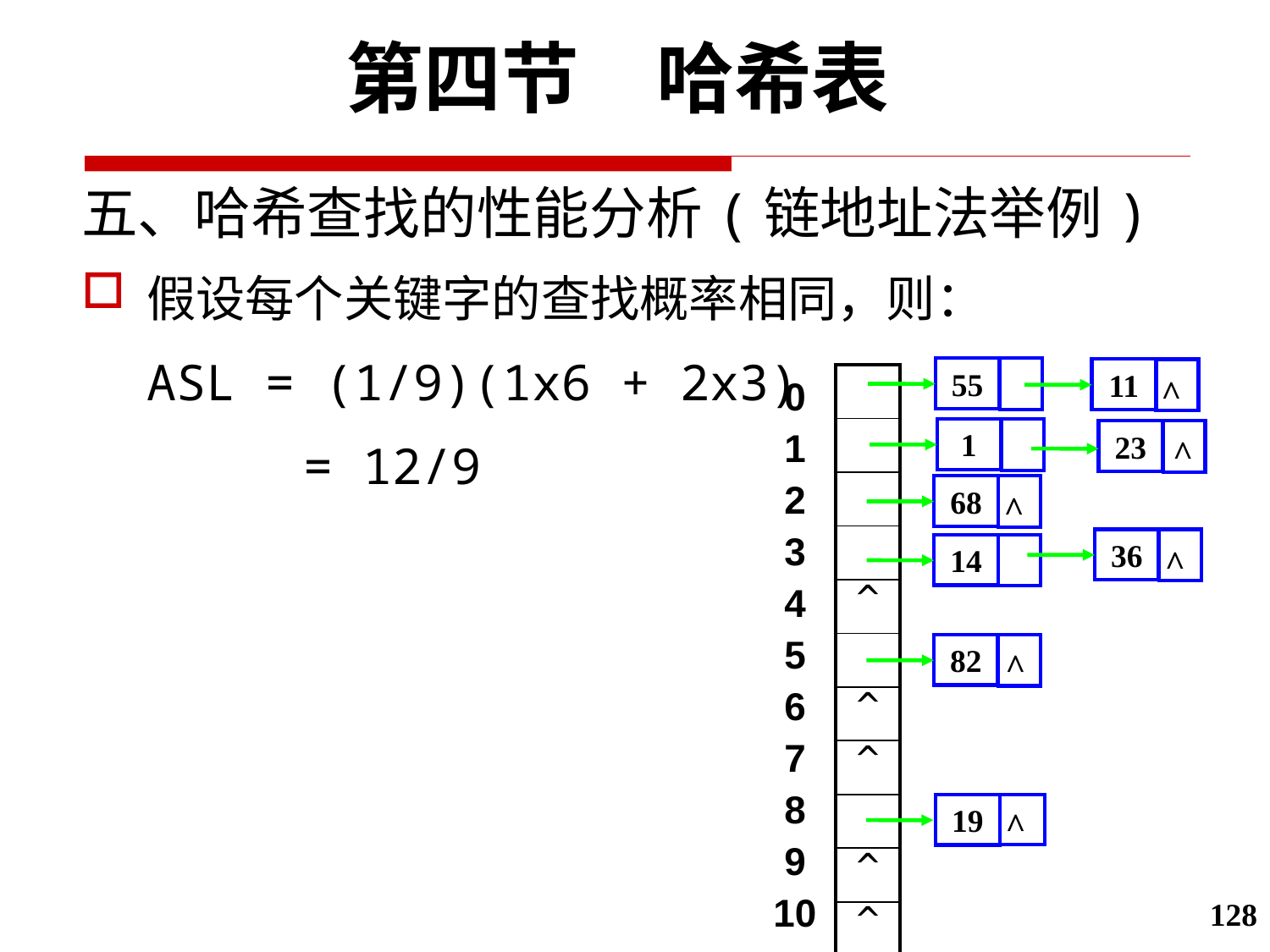

第四节　哈希表
五、哈希查找的性能分析(链地址法举例)
假设每个关键字的查找概率相同，则：
	ASL = (1/9)(1x6 + 2x3)
		 = 12/9
55

11

|  |
| --- |
|  |
|  |
|  |
| ^ |
|  |
| ^ |
| ^ |
|  |
| ^ |
| ^ |
0
1
2
3
4
5
6
7
8
9
10
^
1

23

^

68

^
36

14

^
82

^
19

^

128